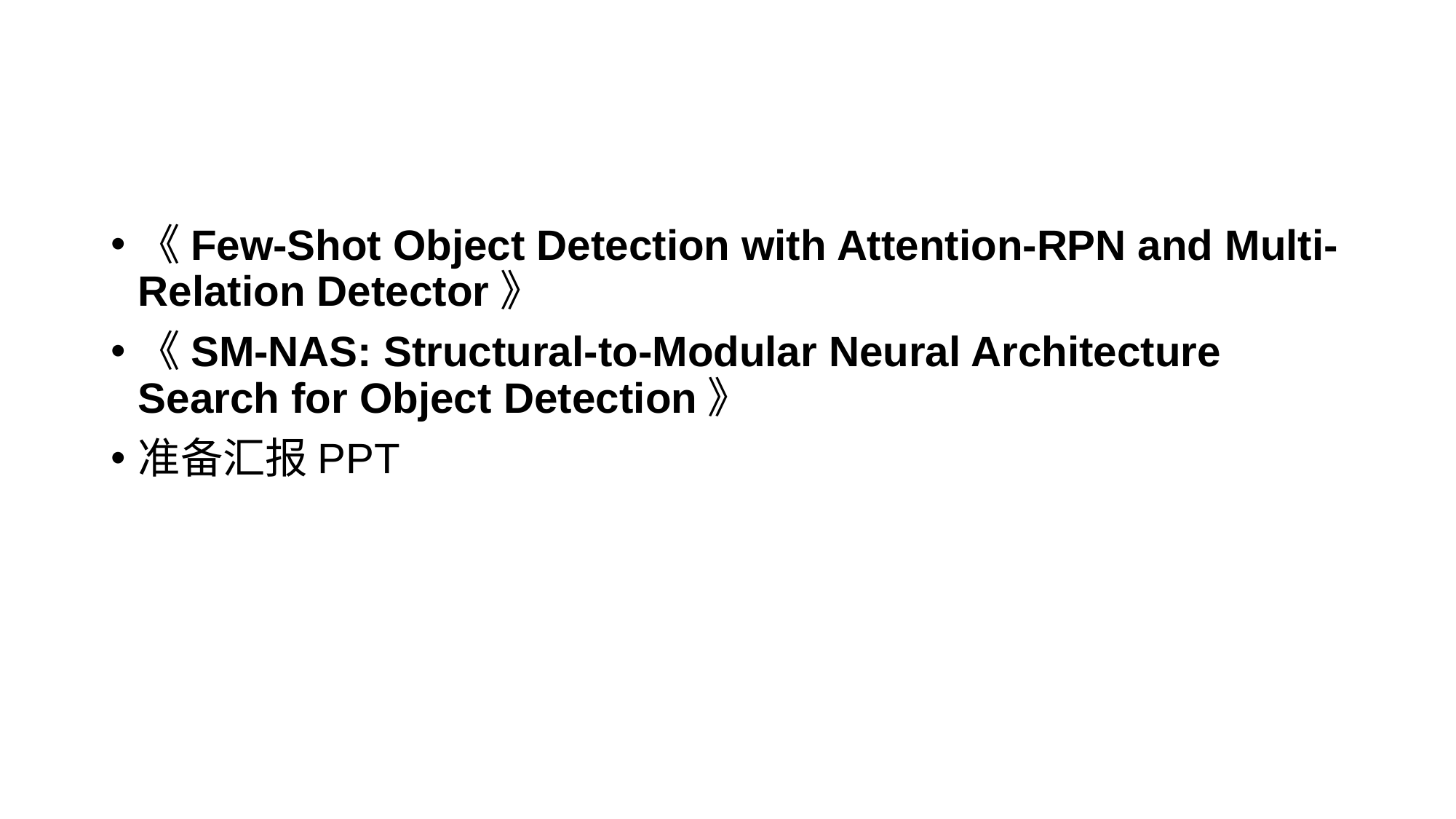

#
《Few-Shot Object Detection with Attention-RPN and Multi-Relation Detector》
《SM-NAS: Structural-to-Modular Neural Architecture Search for Object Detection》
准备汇报PPT